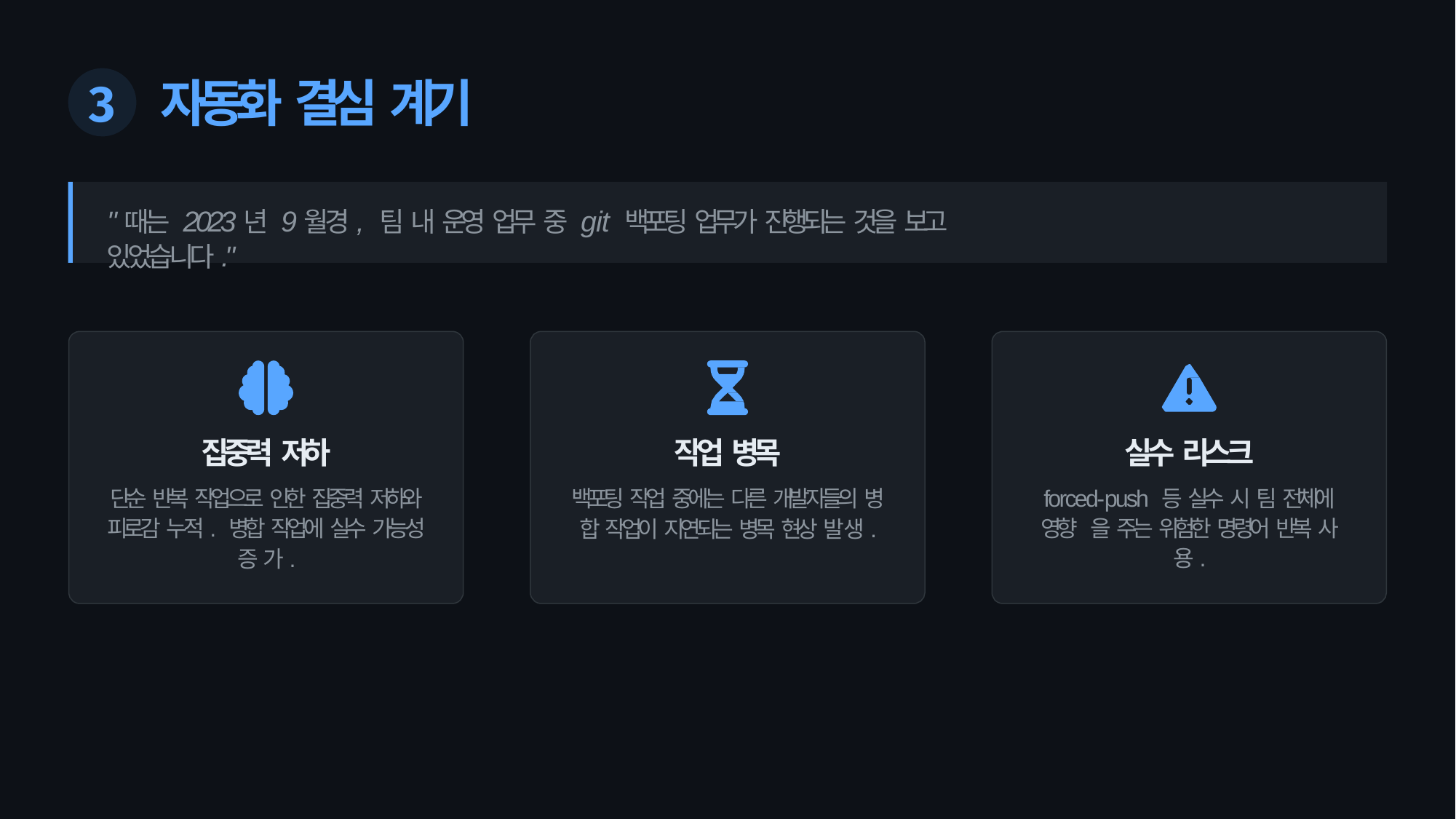

# 3	자동화 결심 계기

"때는 2023년 9월경, 팀 내 운영 업무 중 git 백포팅 업무가 진행되는 것을 보고 있었습니다."

집중력 저하
단순 반복 작업으로 인한 집중력 저하와 피로감 누적. 병합 작업에 실수 가능성 증 가.
작업 병목
백포팅 작업 중에는 다른 개발자들의 병 합 작업이 지연되는 병목 현상 발생.
실수 리스크
forced-push 등 실수 시 팀 전체에 영향 을 주는 위험한 명령어 반복 사용.